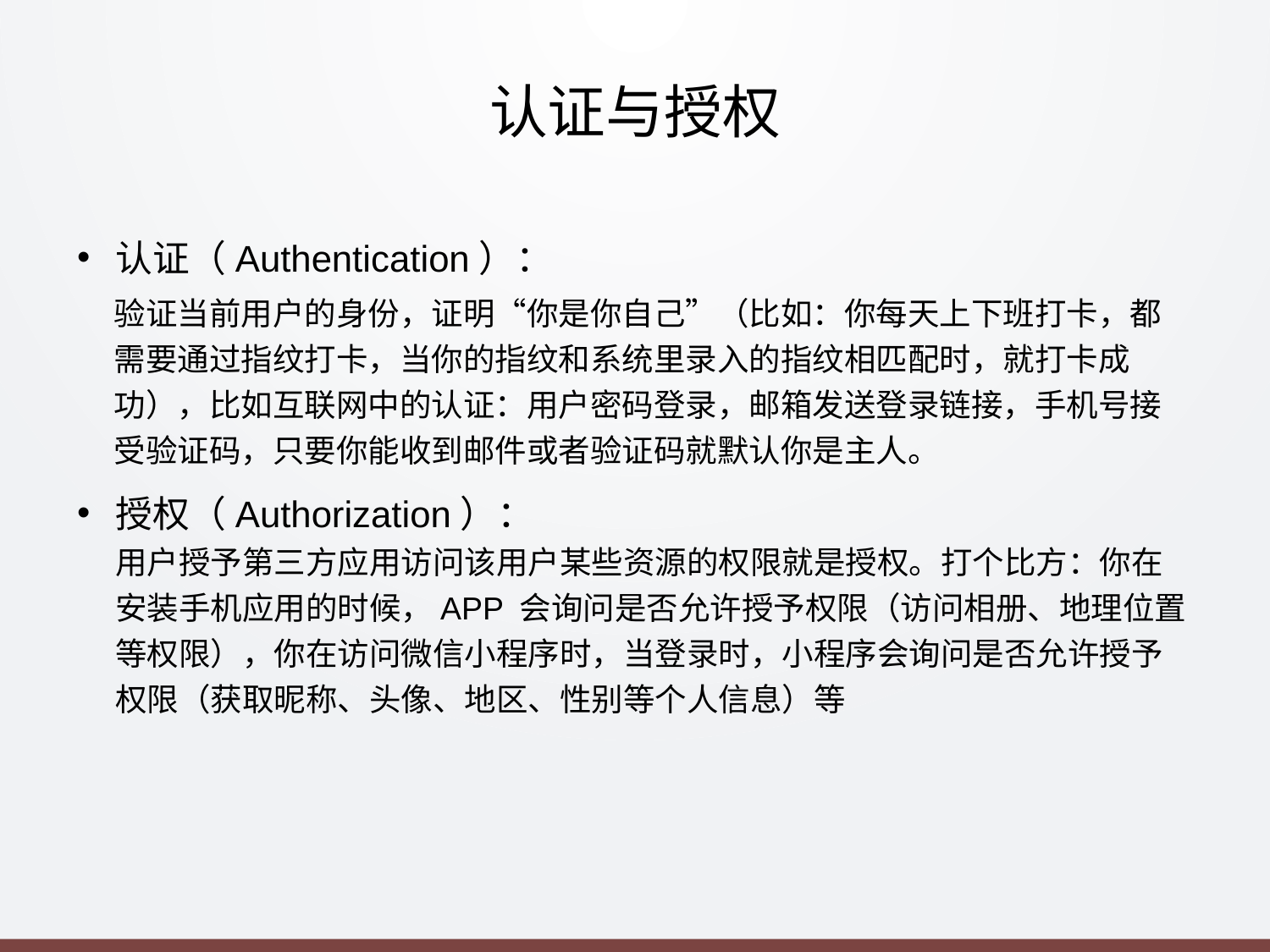

# 认证与授权
认证（Authentication）：
验证当前用户的身份，证明“你是你自己”（比如：你每天上下班打卡，都需要通过指纹打卡，当你的指纹和系统里录入的指纹相匹配时，就打卡成功），比如互联网中的认证：用户密码登录，邮箱发送登录链接，手机号接受验证码，只要你能收到邮件或者验证码就默认你是主人。
授权（Authorization）：
用户授予第三方应用访问该用户某些资源的权限就是授权。打个比方：你在安装手机应用的时候，APP 会询问是否允许授予权限（访问相册、地理位置等权限），你在访问微信小程序时，当登录时，小程序会询问是否允许授予权限（获取昵称、头像、地区、性别等个人信息）等